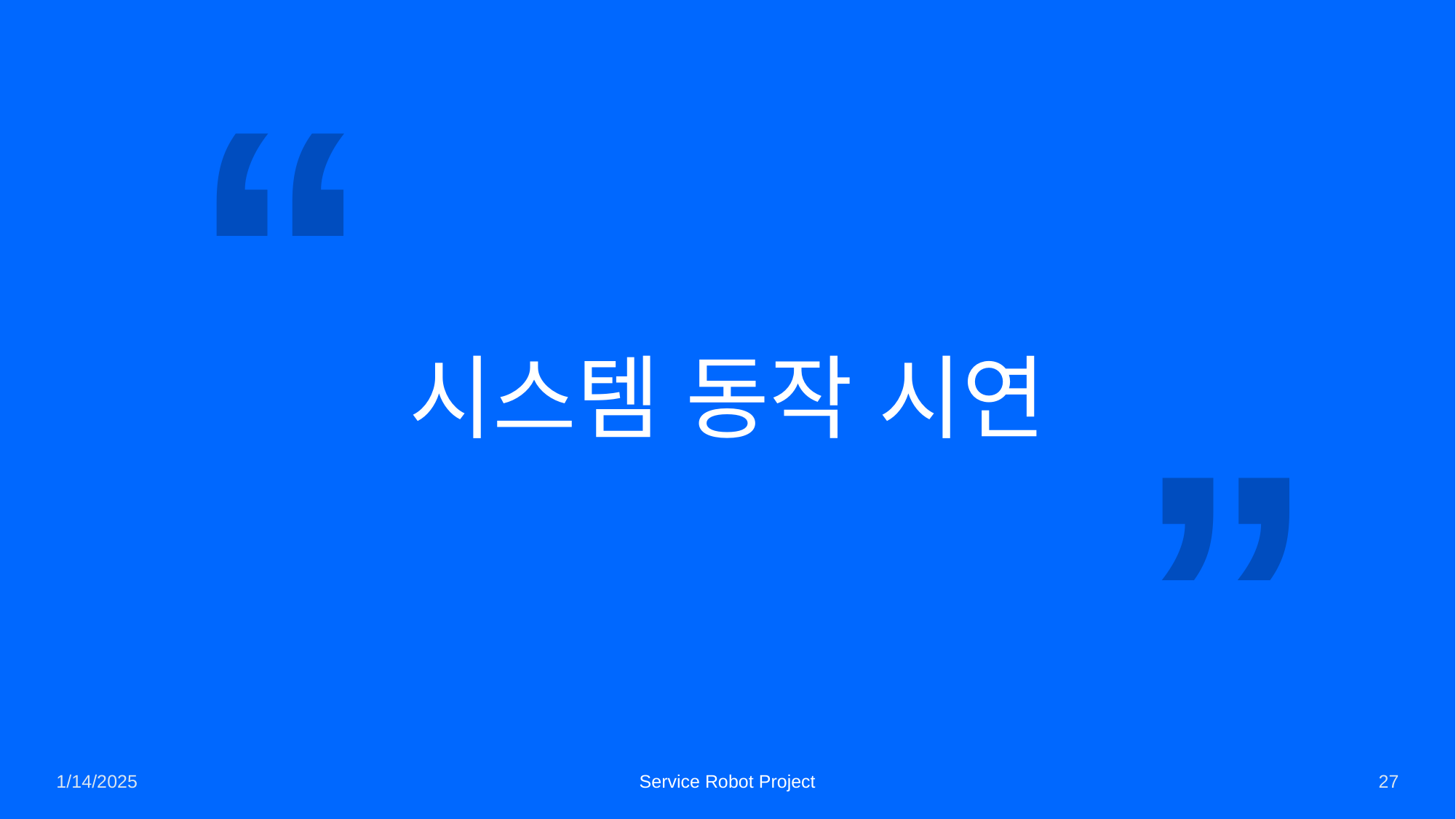

“
# 시스템 동작 시연
”
1/14/2025
Service Robot Project
27